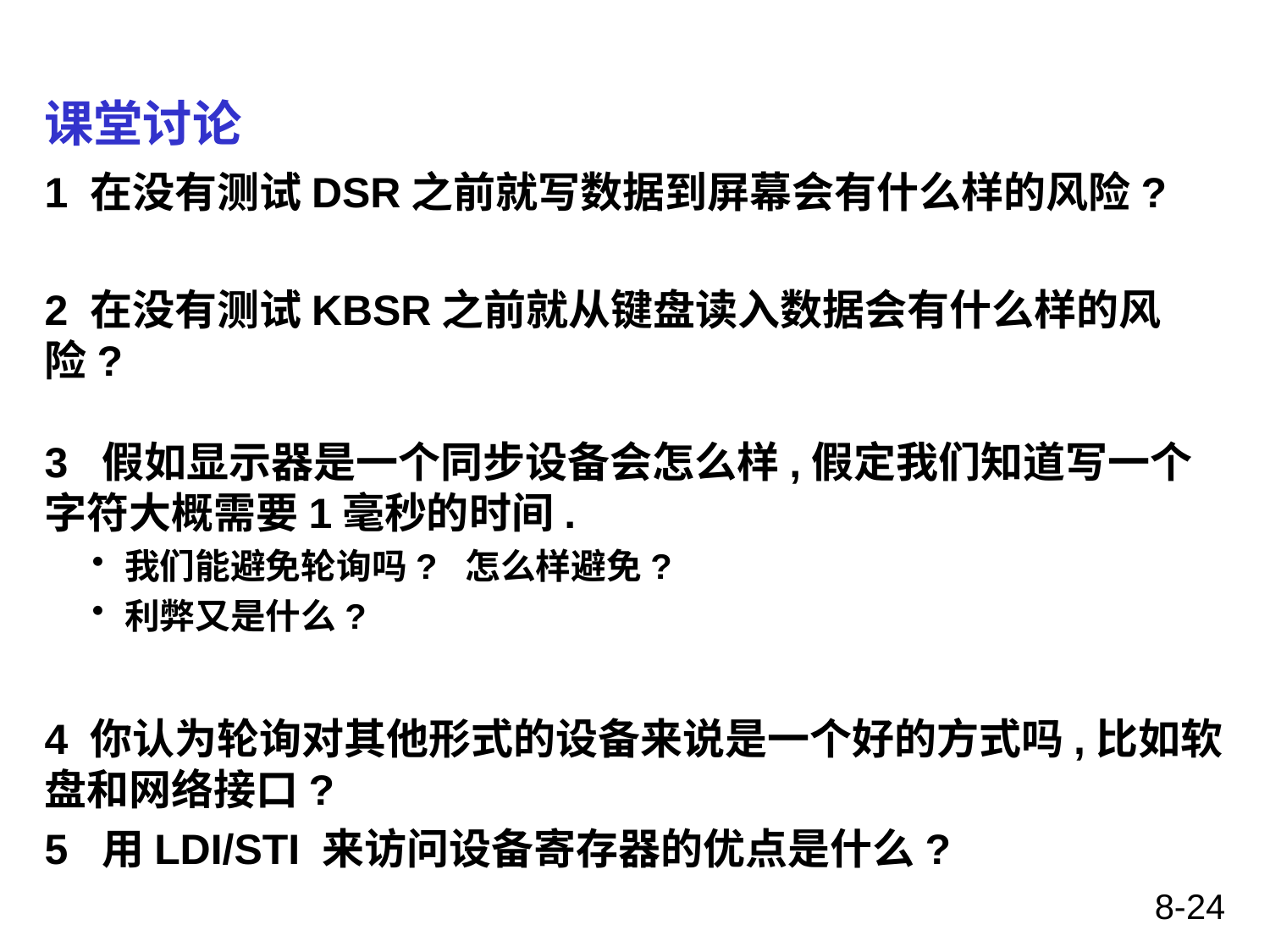

# 课堂讨论
1 在没有测试DSR之前就写数据到屏幕会有什么样的风险?

2 在没有测试KBSR之前就从键盘读入数据会有什么样的风险?
3  假如显示器是一个同步设备会怎么样,假定我们知道写一个字符大概需要1毫秒的时间.
我们能避免轮询吗?  怎么样避免?
利弊又是什么?

4 你认为轮询对其他形式的设备来说是一个好的方式吗,比如软盘和网络接口?
5  用LDI/STI 来访问设备寄存器的优点是什么?

8-24